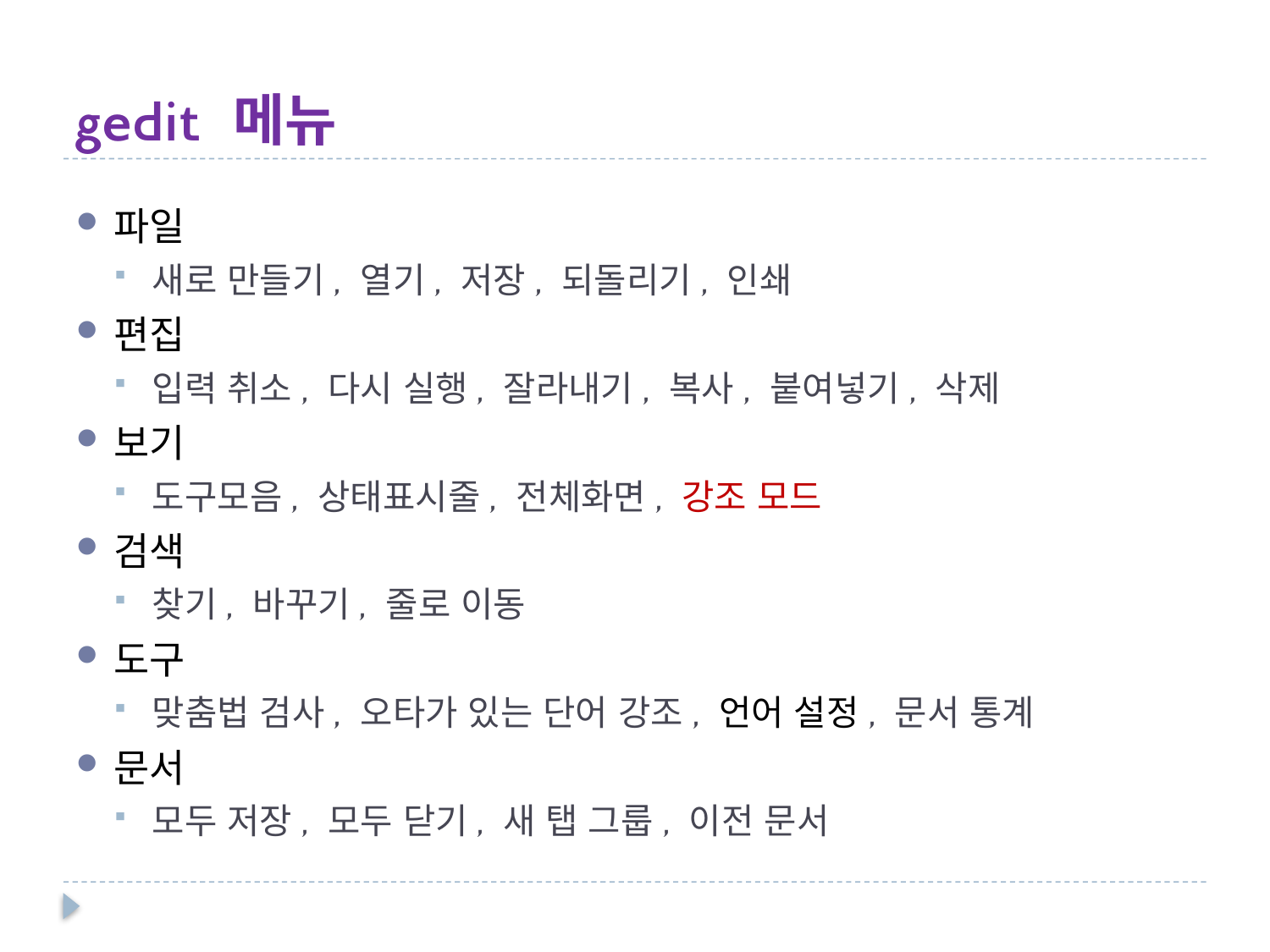

# gedit 메뉴
파일
새로 만들기, 열기, 저장, 되돌리기, 인쇄
편집
입력 취소, 다시 실행, 잘라내기, 복사, 붙여넣기, 삭제
보기
도구모음, 상태표시줄, 전체화면, 강조 모드
검색
찾기, 바꾸기, 줄로 이동
도구
맞춤법 검사, 오타가 있는 단어 강조, 언어 설정, 문서 통계
문서
모두 저장, 모두 닫기, 새 탭 그룹, 이전 문서